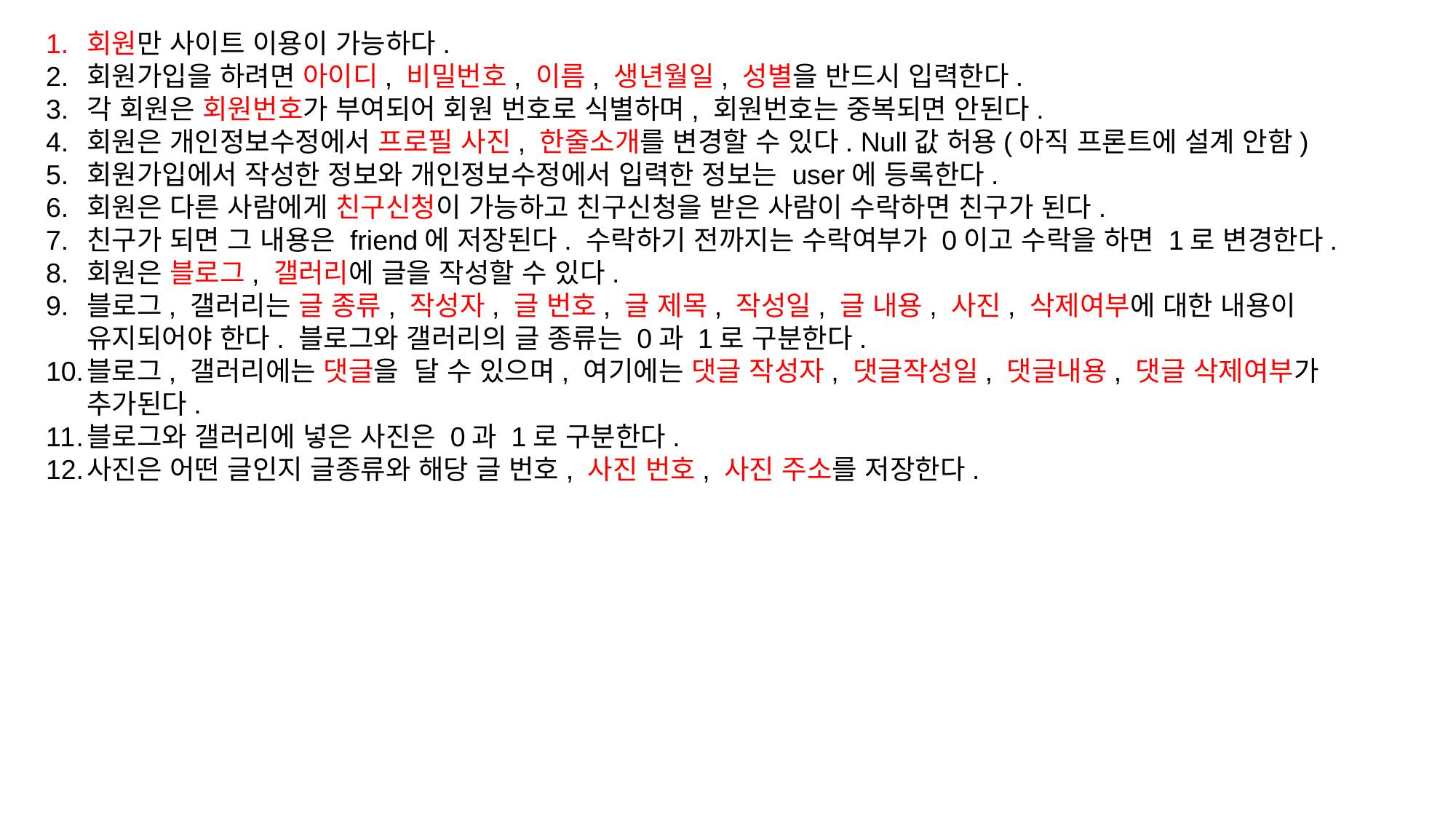

회원만 사이트 이용이 가능하다.
회원가입을 하려면 아이디, 비밀번호, 이름, 생년월일, 성별을 반드시 입력한다.
각 회원은 회원번호가 부여되어 회원 번호로 식별하며, 회원번호는 중복되면 안된다.
회원은 개인정보수정에서 프로필 사진, 한줄소개를 변경할 수 있다. Null값 허용(아직 프론트에 설계 안함)
회원가입에서 작성한 정보와 개인정보수정에서 입력한 정보는 user에 등록한다.
회원은 다른 사람에게 친구신청이 가능하고 친구신청을 받은 사람이 수락하면 친구가 된다.
친구가 되면 그 내용은 friend에 저장된다. 수락하기 전까지는 수락여부가 0이고 수락을 하면 1로 변경한다.
회원은 블로그, 갤러리에 글을 작성할 수 있다.
블로그, 갤러리는 글 종류, 작성자, 글 번호, 글 제목, 작성일, 글 내용, 사진, 삭제여부에 대한 내용이 유지되어야 한다. 블로그와 갤러리의 글 종류는 0과 1로 구분한다.
블로그, 갤러리에는 댓글을  달 수 있으며, 여기에는 댓글 작성자, 댓글작성일, 댓글내용, 댓글 삭제여부가 추가된다.
블로그와 갤러리에 넣은 사진은 0과 1로 구분한다.
사진은 어떤 글인지 글종류와 해당 글 번호, 사진 번호, 사진 주소를 저장한다.